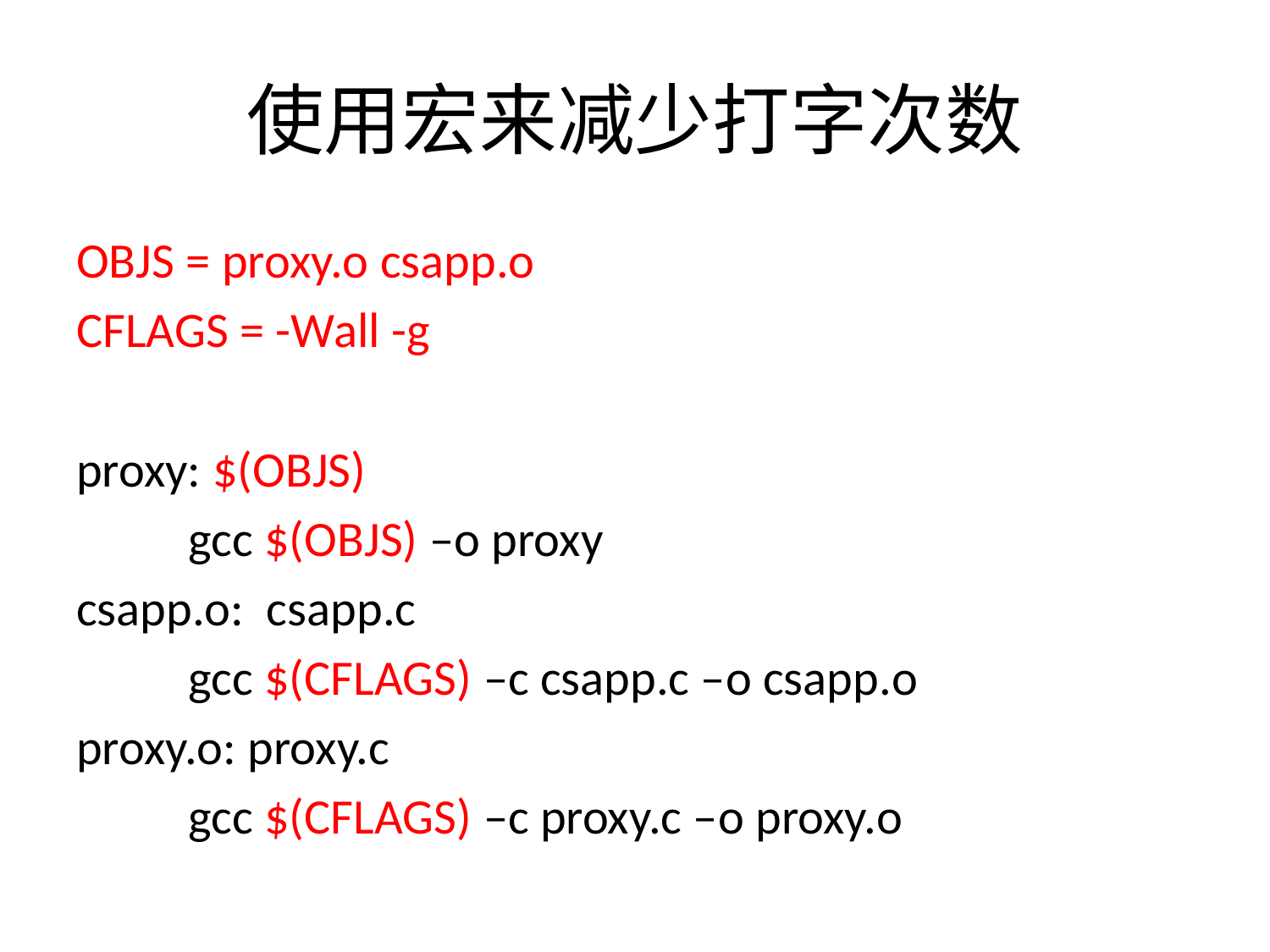

# 使用宏来减少打字次数
OBJS = proxy.o csapp.o
CFLAGS = -Wall -g

proxy: $(OBJS)
	gcc $(OBJS) –o proxy
csapp.o:  csapp.c
	gcc $(CFLAGS) –c csapp.c –o csapp.o
proxy.o: proxy.c
	gcc $(CFLAGS) –c proxy.c –o proxy.o